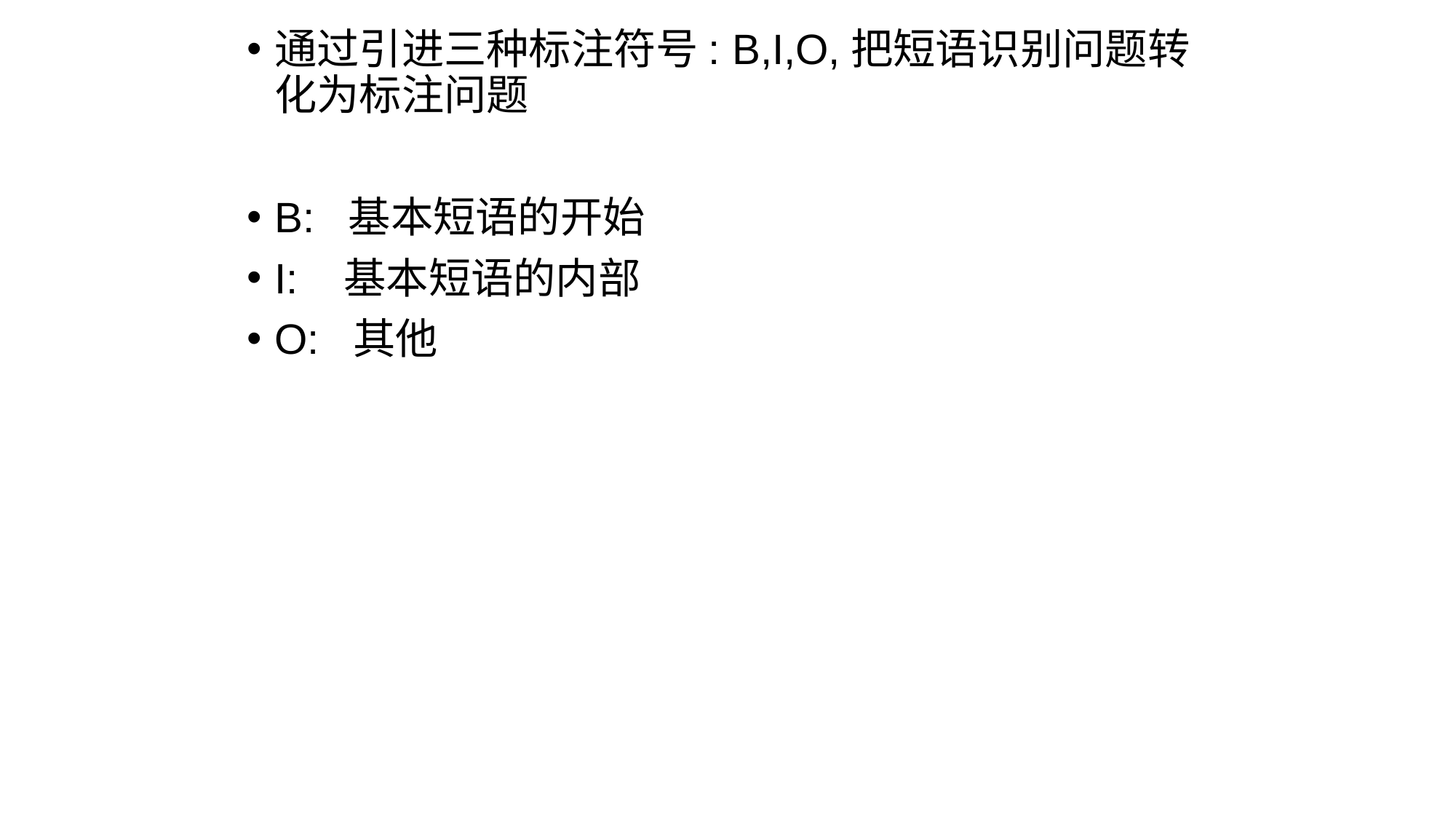

通过引进三种标注符号: B,I,O,把短语识别问题转化为标注问题

B:  基本短语的开始
I:   基本短语的内部
O:  其他